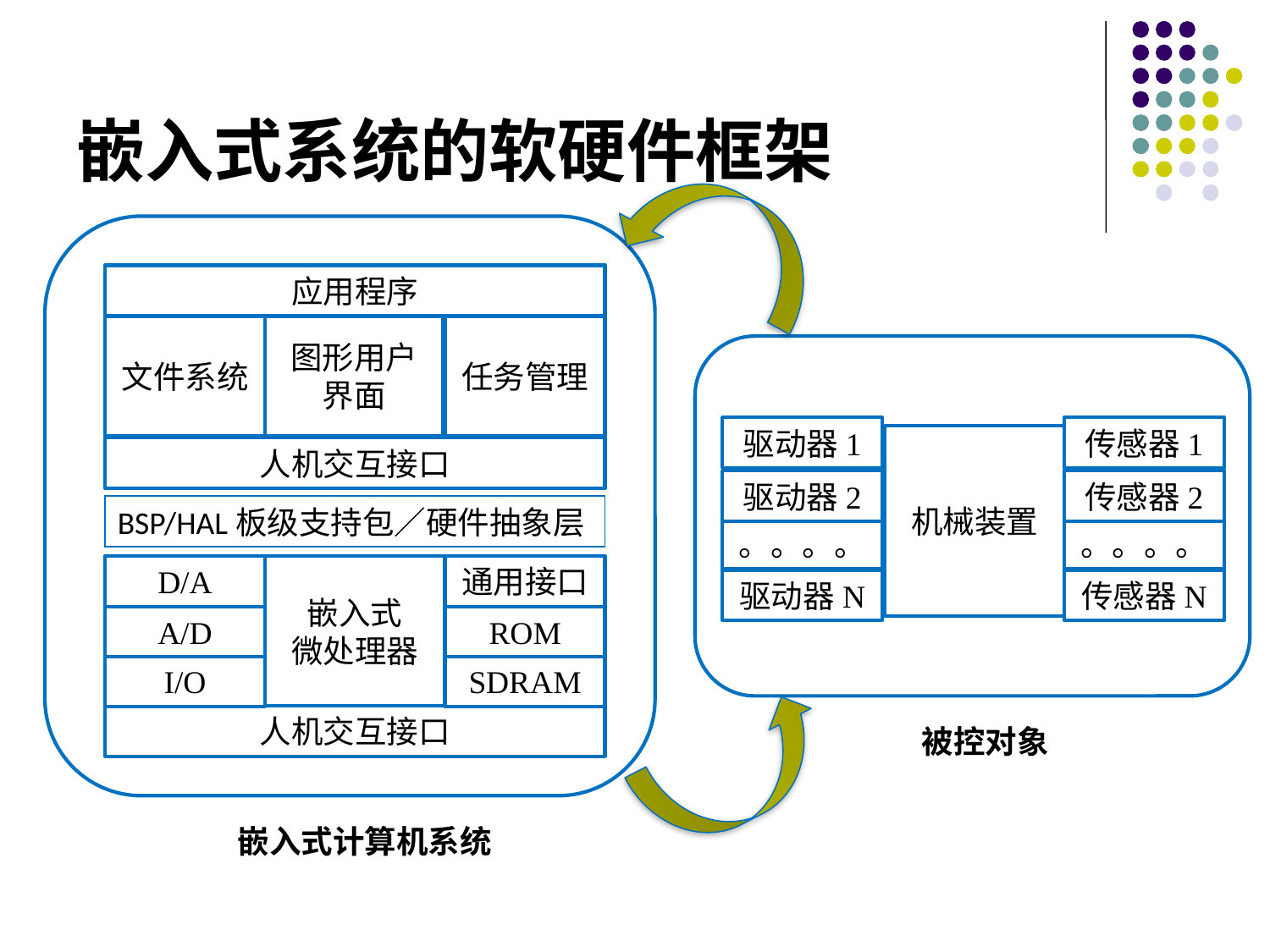

# 嵌入式系统的软硬件框架

应用程序
文件系统
图形用户界面
任务管理

驱动器1
传感器1
机械装置
人机交互接口
驱动器2
传感器2
BSP/HAL板级支持包／硬件抽象层
。。。。
。。。。
D/A
嵌入式
微处理器
通用接口
驱动器N
传感器N
A/D
ROM
I/O
SDRAM

人机交互接口
被控对象
嵌入式计算机系统